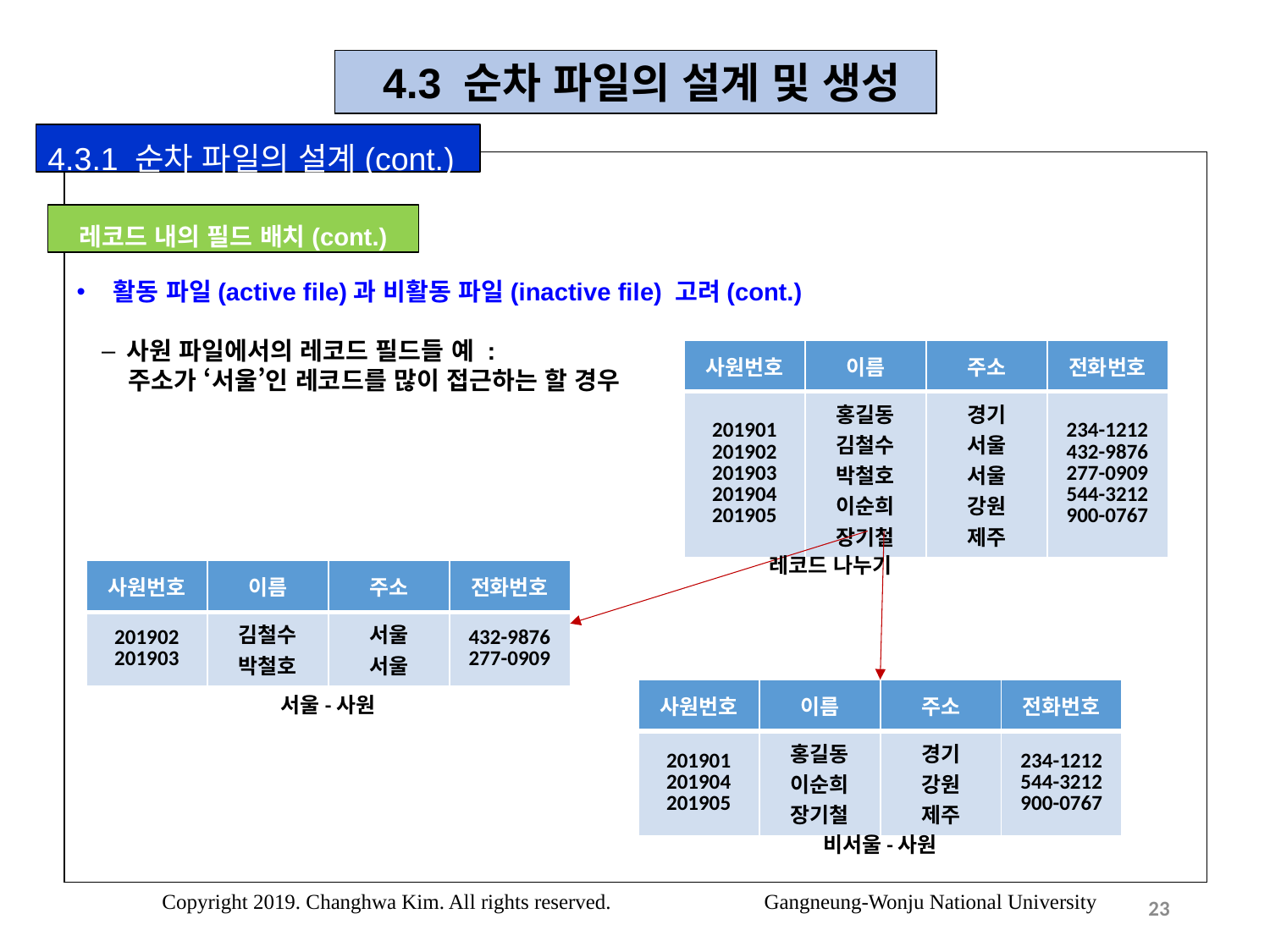

4.3 순차 파일의 설계 및 생성
4.3.1 순차 파일의 설계(cont.)

활동 파일(active file)과 비활동 파일(inactive file) 고려(cont.)

사원 파일에서의 레코드 필드들 예 :
   주소가 ‘서울’인 레코드를 많이 접근하는 할 경우

레코드 내의 필드 배치(cont.)
| 사원번호 | 이름 | 주소 | 전화번호 |
| --- | --- | --- | --- |
| 201901 201902 201903 201904 201905 | 홍길동 김철수 박철호 이순희 장기철 | 경기 서울 서울 강원 제주 | 234-1212 432-9876 277-0909 544-3212 900-0767 |
레코드 나누기
| 사원번호 | 이름 | 주소 | 전화번호 |
| --- | --- | --- | --- |
| 201902 201903 | 김철수 박철호 | 서울 서울 | 432-9876 277-0909 |
| 사원번호 | 이름 | 주소 | 전화번호 |
| --- | --- | --- | --- |
| 201901 201904 201905 | 홍길동 이순희 장기철 | 경기 강원 제주 | 234-1212 544-3212 900-0767 |
서울-사원
비서울-사원
Copyright 2019. Changhwa Kim. All rights reserved.                             Gangneung-Wonju National University
23